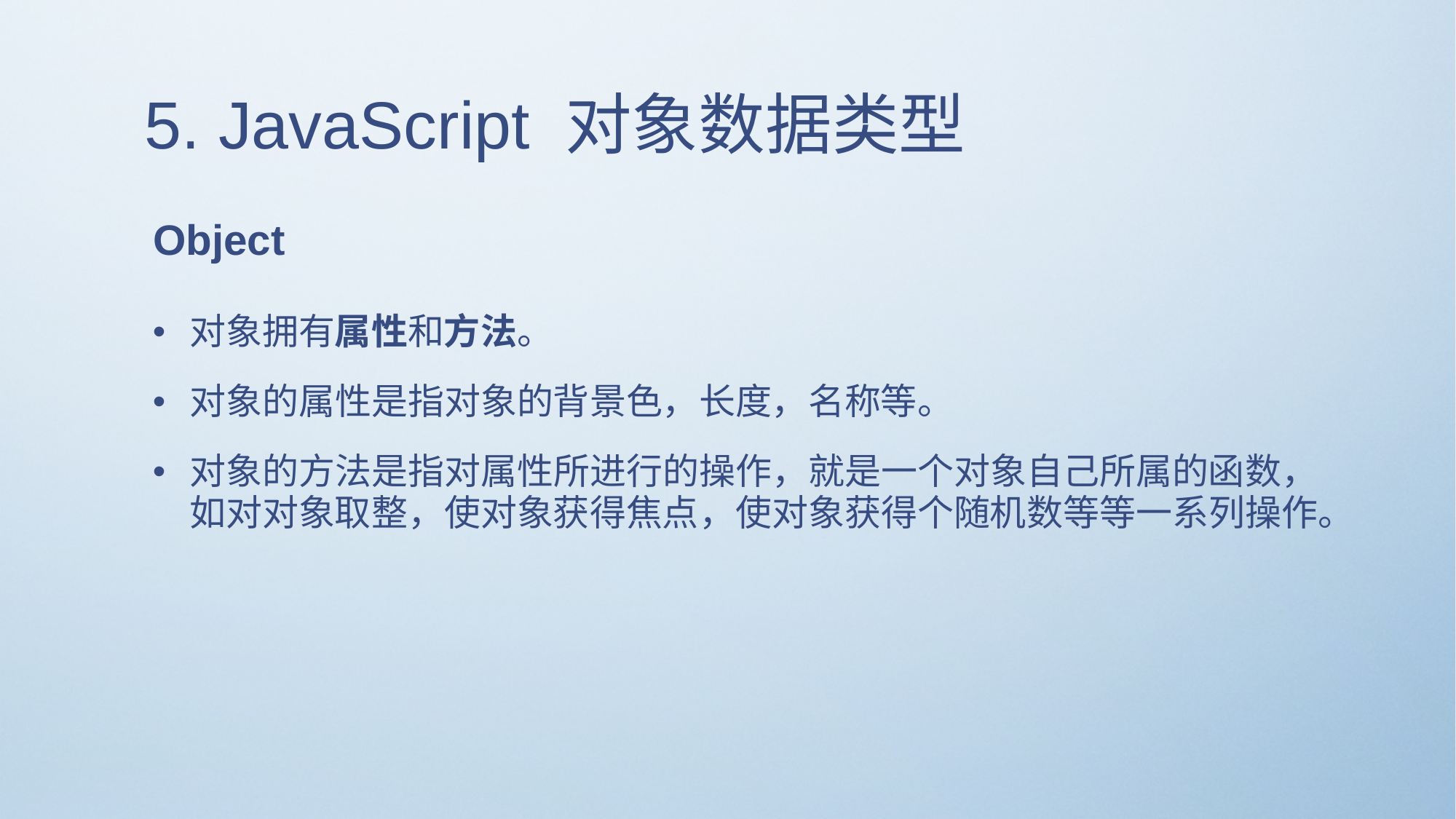

5. JavaScript 对象数据类型
Object
对象拥有属性和方法。
对象的属性是指对象的背景色，长度，名称等。
对象的方法是指对属性所进行的操作，就是一个对象自己所属的函数，如对对象取整，使对象获得焦点，使对象获得个随机数等等一系列操作。